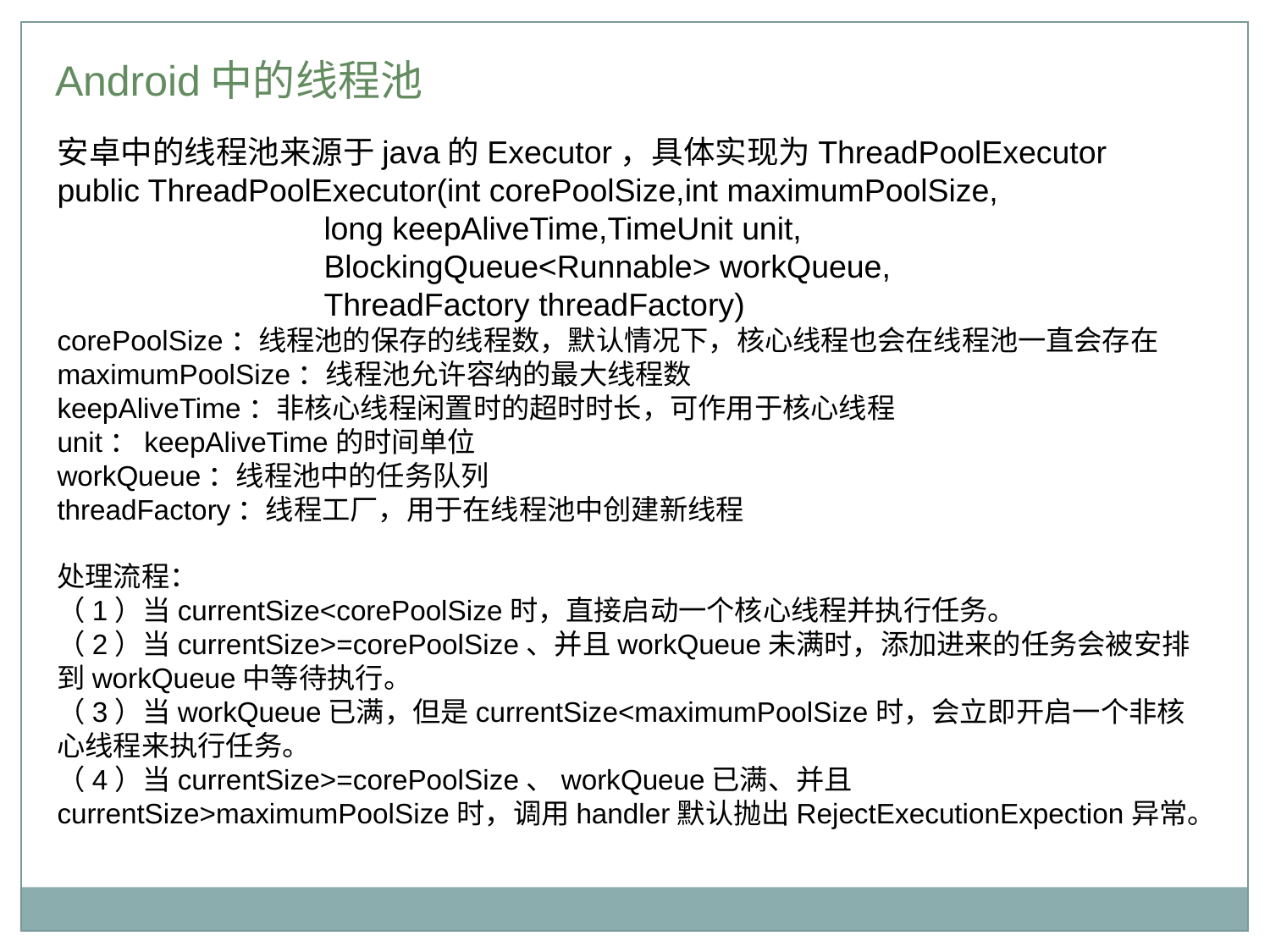

Android中的线程池
安卓中的线程池来源于java的Executor，具体实现为ThreadPoolExecutor
public ThreadPoolExecutor(int corePoolSize,int maximumPoolSize,
                              long keepAliveTime,TimeUnit unit,
                              BlockingQueue<Runnable> workQueue,
                              ThreadFactory threadFactory)
corePoolSize：线程池的保存的线程数，默认情况下，核心线程也会在线程池一直会存在
maximumPoolSize：线程池允许容纳的最大线程数
keepAliveTime：非核心线程闲置时的超时时长，可作用于核心线程
unit：keepAliveTime的时间单位
workQueue：线程池中的任务队列
threadFactory：线程工厂，用于在线程池中创建新线程

处理流程：
（1）当currentSize<corePoolSize时，直接启动一个核心线程并执行任务。
（2）当currentSize>=corePoolSize、并且workQueue未满时，添加进来的任务会被安排到workQueue中等待执行。
（3）当workQueue已满，但是currentSize<maximumPoolSize时，会立即开启一个非核心线程来执行任务。
（4）当currentSize>=corePoolSize、workQueue已满、并且currentSize>maximumPoolSize时，调用handler默认抛出RejectExecutionExpection异常。